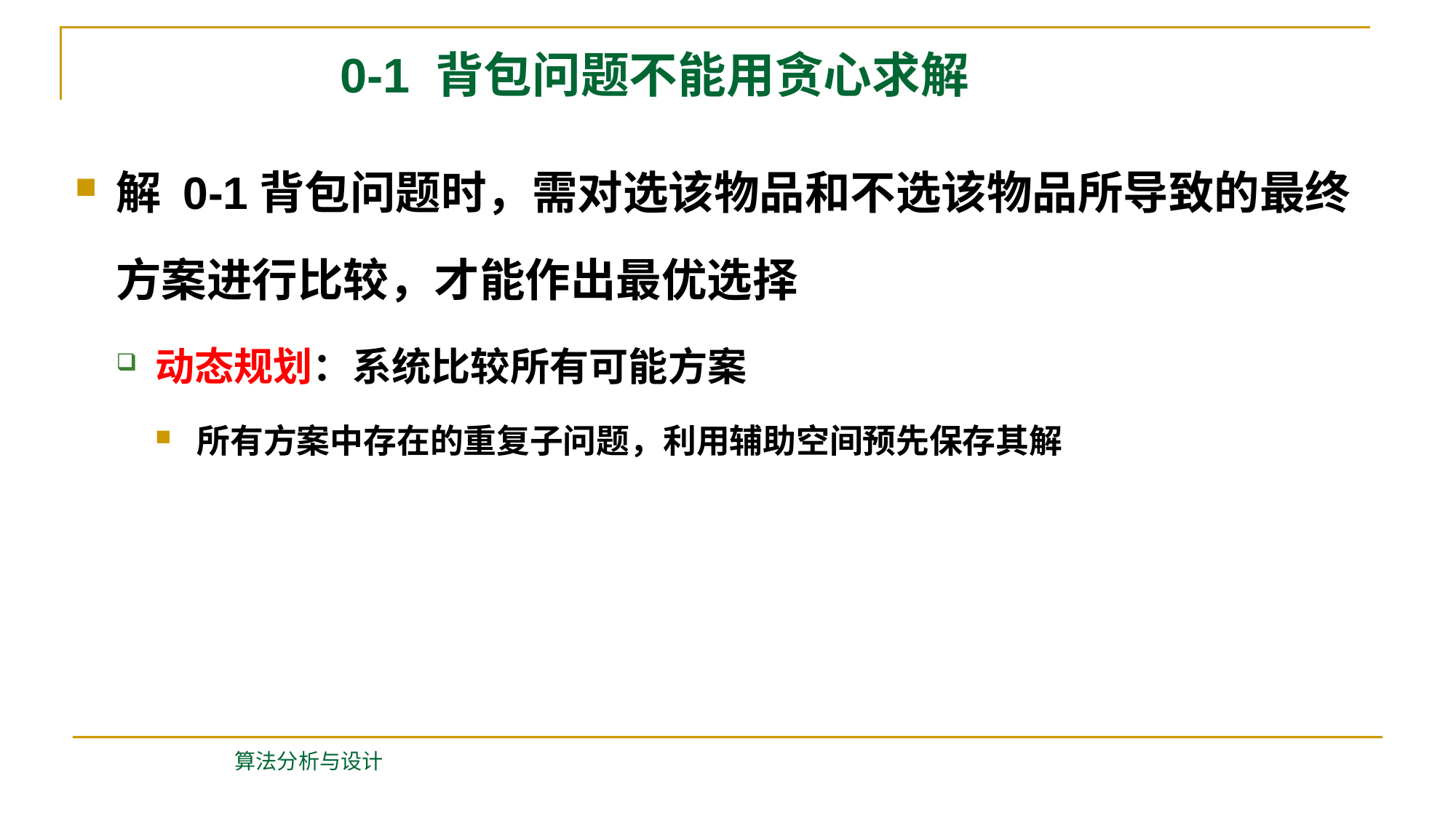

0-1 背包问题不能用贪心求解
解 0-1背包问题时，需对选该物品和不选该物品所导致的最终方案进行比较，才能作出最优选择
动态规划：系统比较所有可能方案
所有方案中存在的重复子问题，利用辅助空间预先保存其解
算法分析与设计